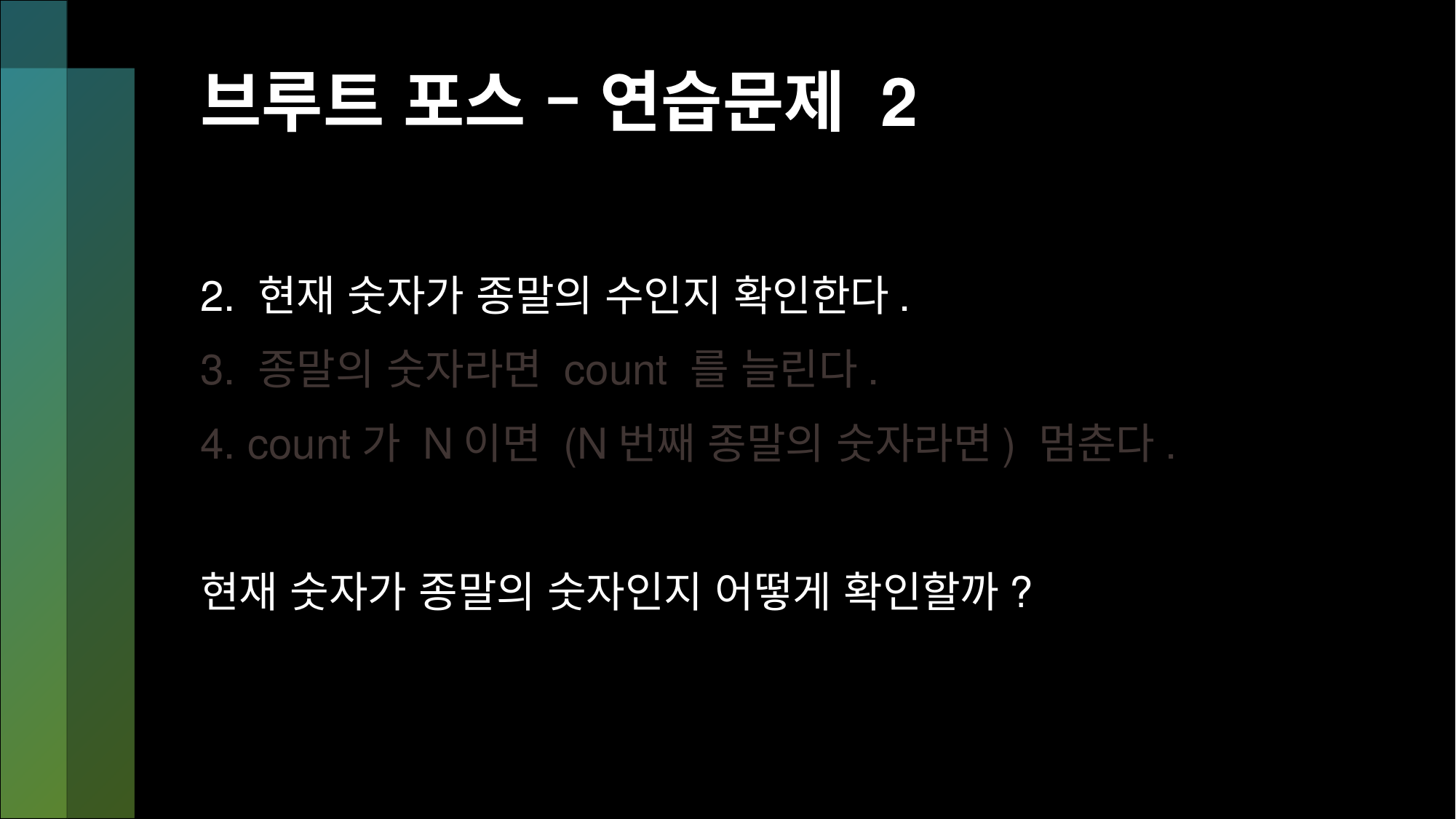

# 브루트 포스 – 연습문제 2
2. 현재 숫자가 종말의 수인지 확인한다.
3. 종말의 숫자라면 count 를 늘린다.
4. count가 N이면 (N번째 종말의 숫자라면) 멈춘다.

현재 숫자가 종말의 숫자인지 어떻게 확인할까?